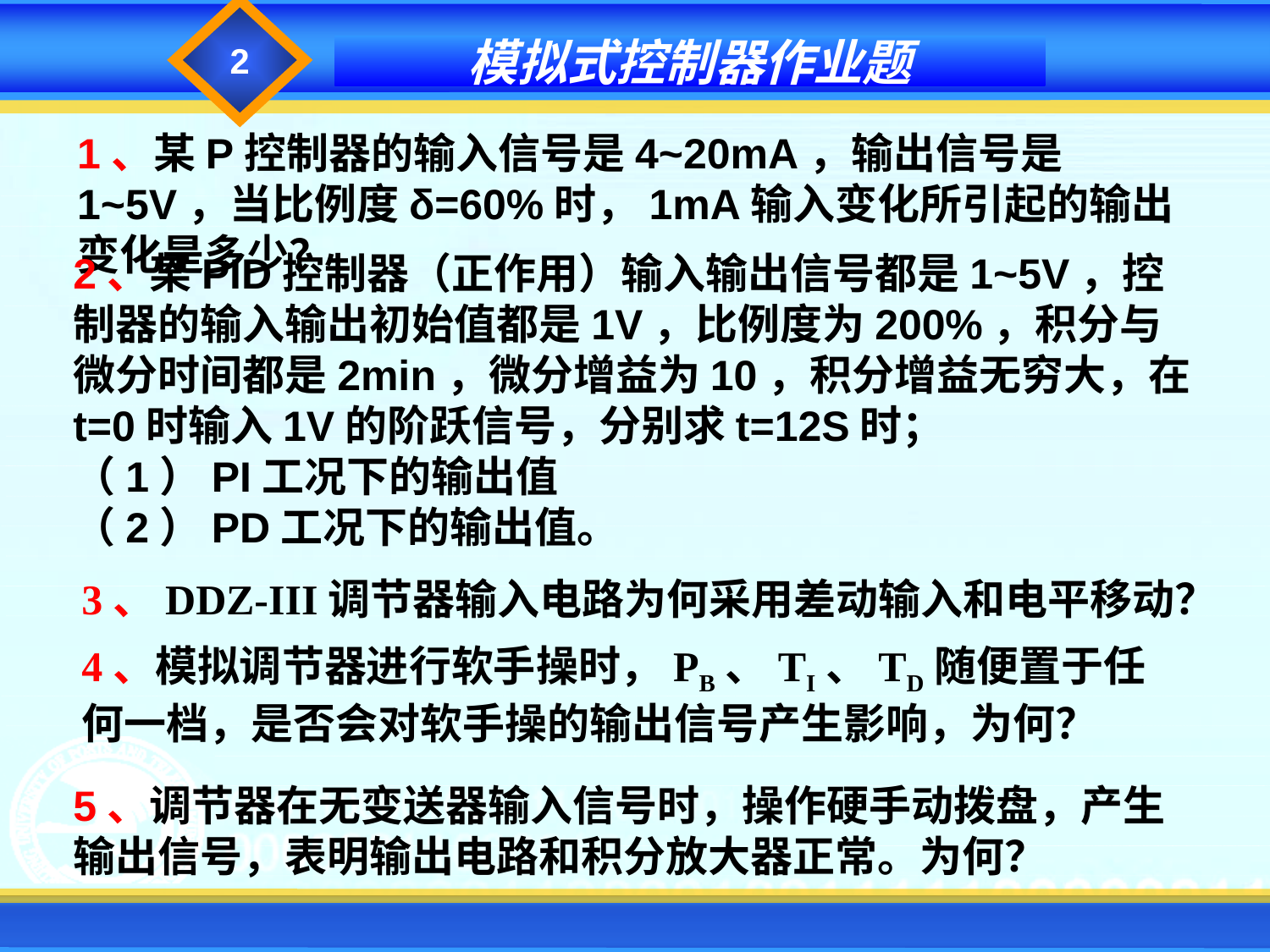

2
模拟式控制器作业题
1、某P控制器的输入信号是4~20mA，输出信号是1~5V，当比例度δ=60%时，1mA输入变化所引起的输出变化是多少？
2、某PID控制器（正作用）输入输出信号都是1~5V，控制器的输入输出初始值都是1V，比例度为200%，积分与微分时间都是2min，微分增益为10，积分增益无穷大，在t=0时输入1V的阶跃信号，分别求t=12S时；
（1）PI工况下的输出值
（2）PD工况下的输出值。
3、DDZ-III调节器输入电路为何采用差动输入和电平移动？
4、模拟调节器进行软手操时，PB、TI、TD随便置于任何一档，是否会对软手操的输出信号产生影响，为何？
5、调节器在无变送器输入信号时，操作硬手动拨盘，产生输出信号，表明输出电路和积分放大器正常。为何？